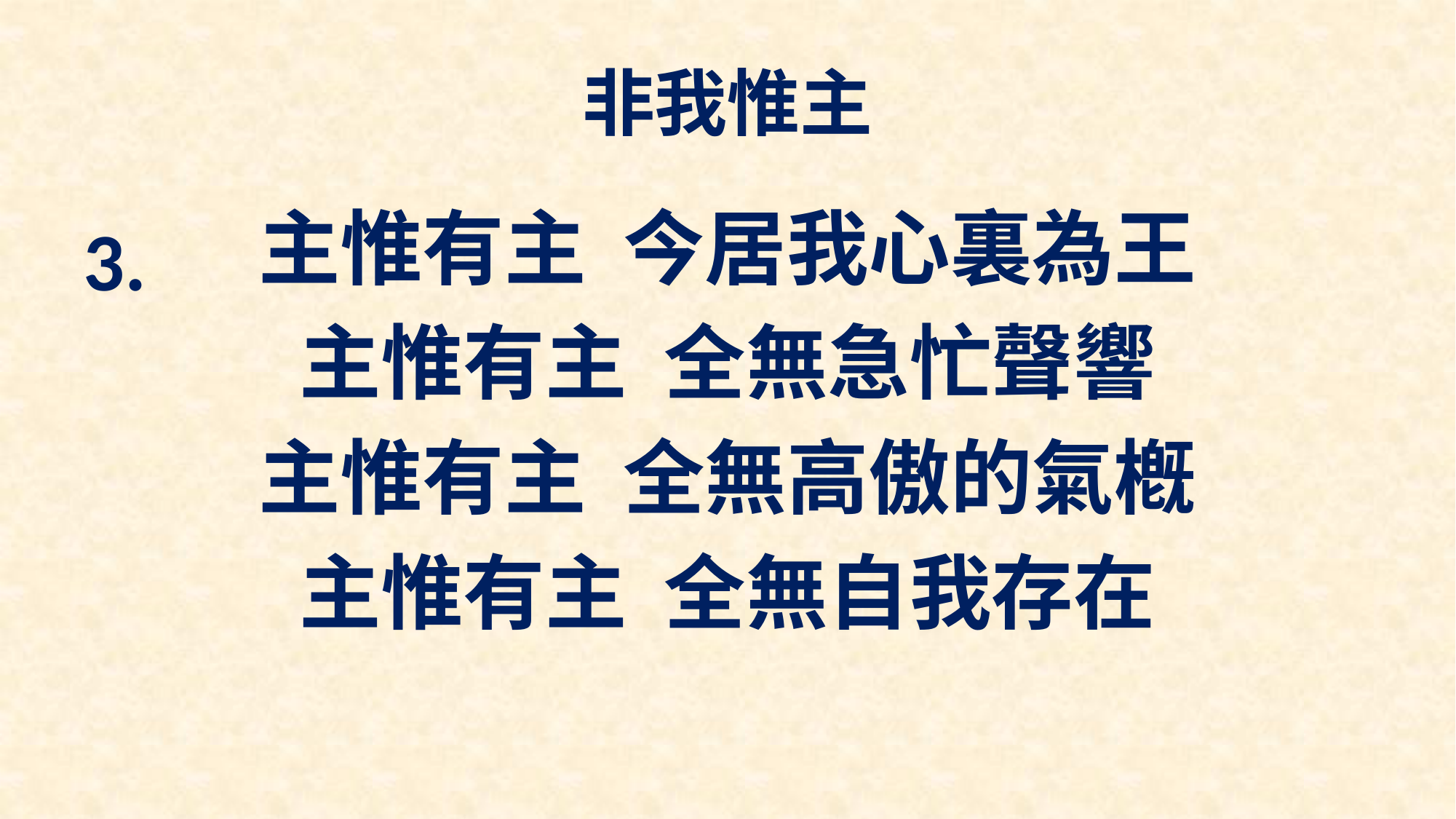

# 非我惟主
主惟有主  今居我心裏為王
主惟有主  全無急忙聲響
主惟有主  全無高傲的氣槪
主惟有主  全無自我存在
3.